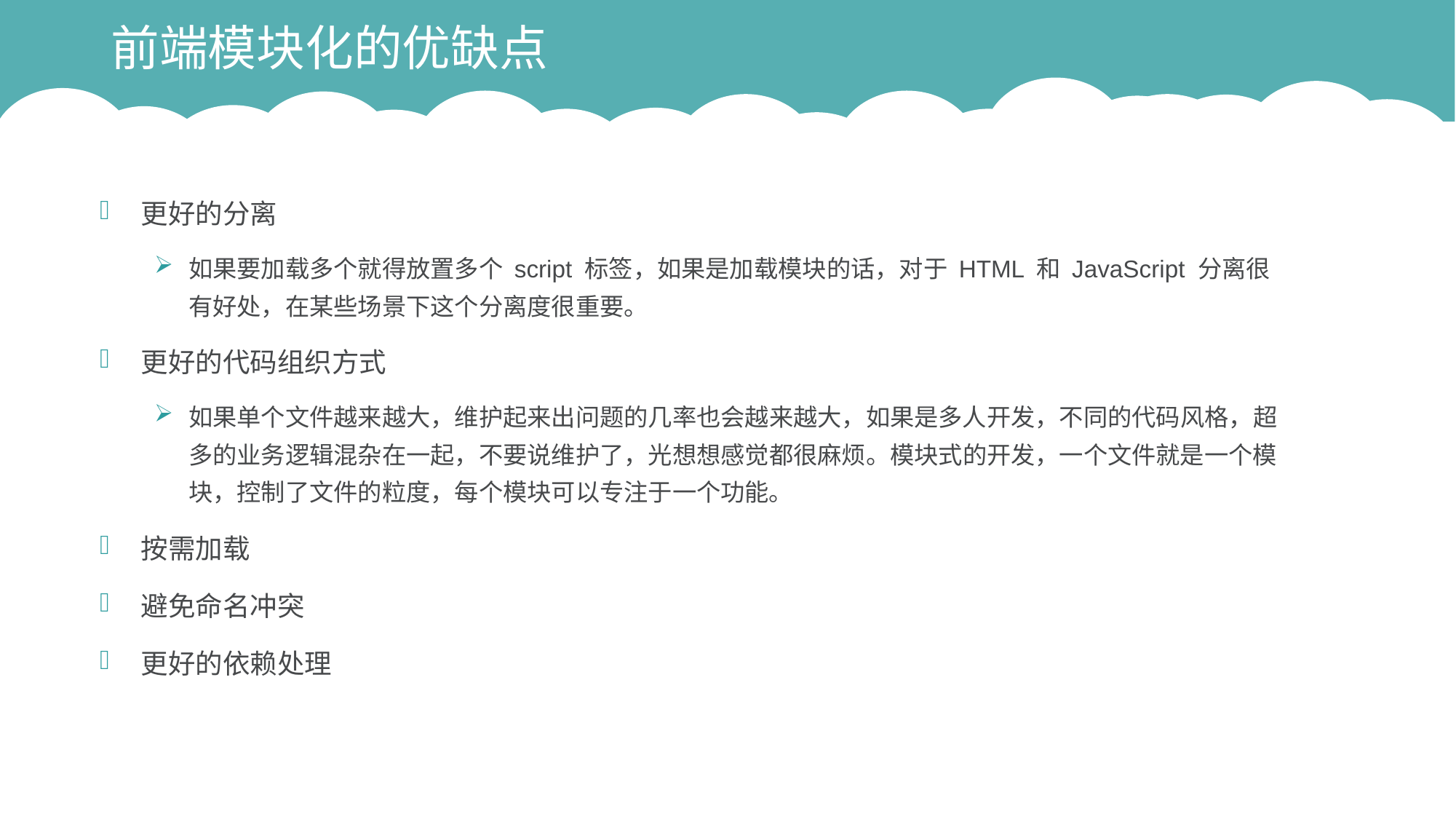

# 前端模块化的优缺点
更好的分离
如果要加载多个就得放置多个 script 标签，如果是加载模块的话，对于 HTML 和 JavaScript 分离很有好处，在某些场景下这个分离度很重要。
更好的代码组织方式
如果单个文件越来越大，维护起来出问题的几率也会越来越大，如果是多人开发，不同的代码风格，超多的业务逻辑混杂在一起，不要说维护了，光想想感觉都很麻烦。模块式的开发，一个文件就是一个模块，控制了文件的粒度，每个模块可以专注于一个功能。
按需加载
避免命名冲突
更好的依赖处理